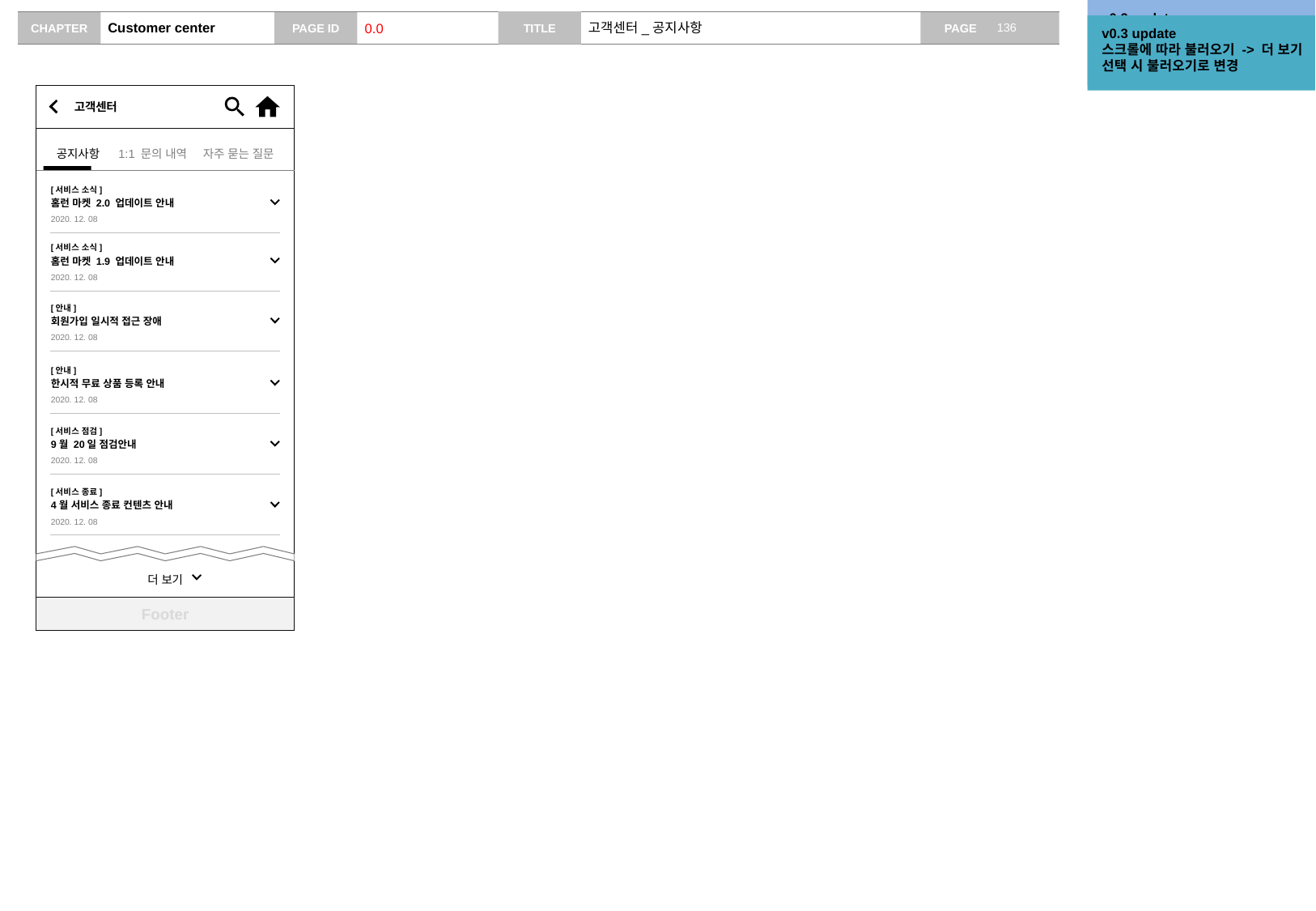

v0.2 update
화면 구성 수정
# Customer center
0.0
고객센터_공지사항
v0.3 update
스크롤에 따라 불러오기 -> 더 보기 선택 시 불러오기로 변경
고객센터

공지사항     1:1 문의 내역     자주 묻는 질문

[서비스 소식]
홈런 마켓 2.0 업데이트 안내
2020. 12. 08

[서비스 소식]
홈런 마켓 1.9 업데이트 안내
2020. 12. 08

[안내]
회원가입 일시적 접근 장애
2020. 12. 08

[안내]
한시적 무료 상품 등록 안내
2020. 12. 08

[서비스 점검]
9월 20일 점검안내
2020. 12. 08

[서비스 종료]
4월 서비스 종료 컨텐츠 안내
2020. 12. 08

더 보기

Footer